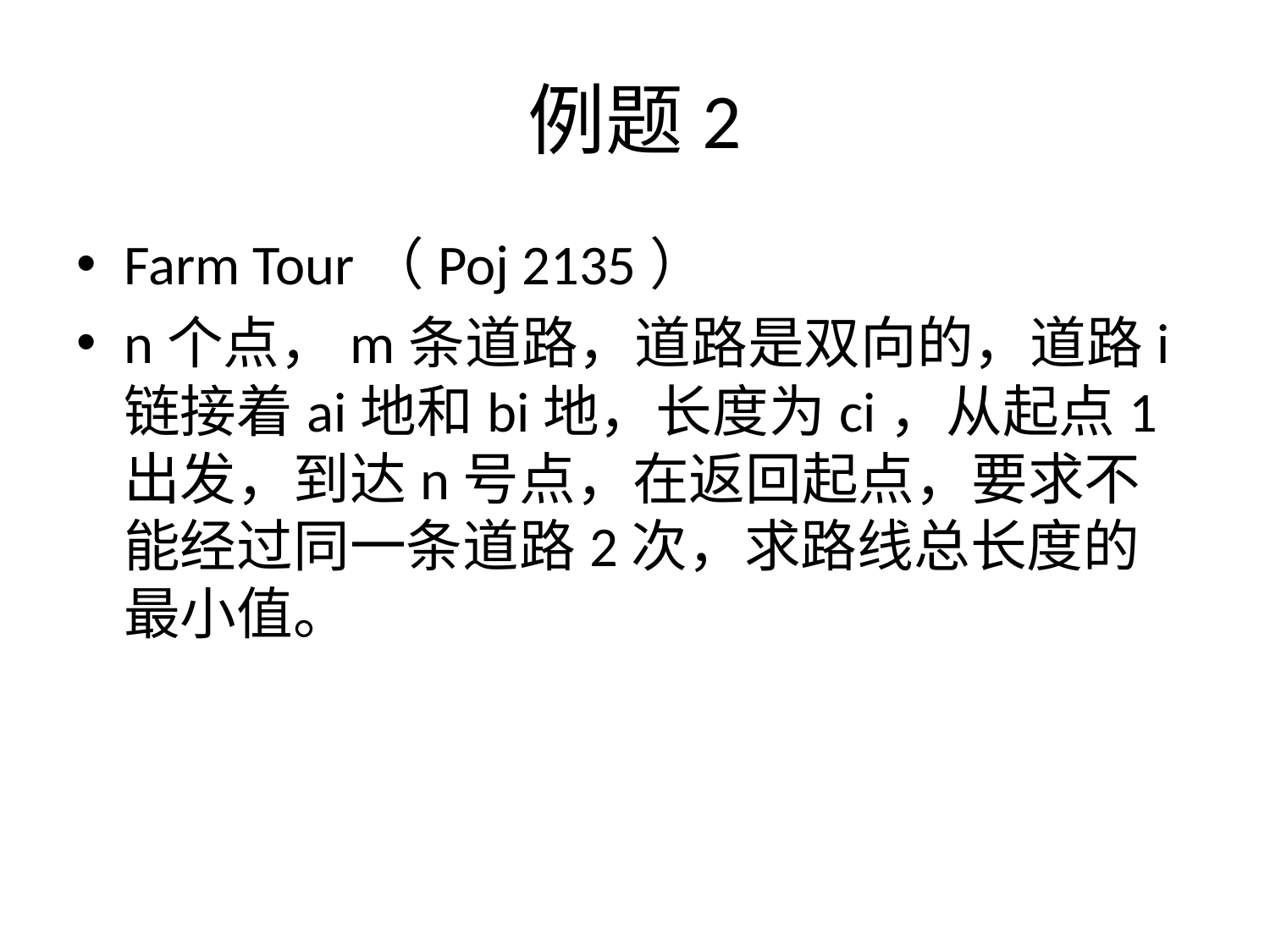

# 例题2
Farm Tour（Poj 2135）
n个点，m条道路，道路是双向的，道路i链接着ai地和bi地，长度为ci，从起点1出发，到达n号点，在返回起点，要求不能经过同一条道路2次，求路线总长度的最小值。